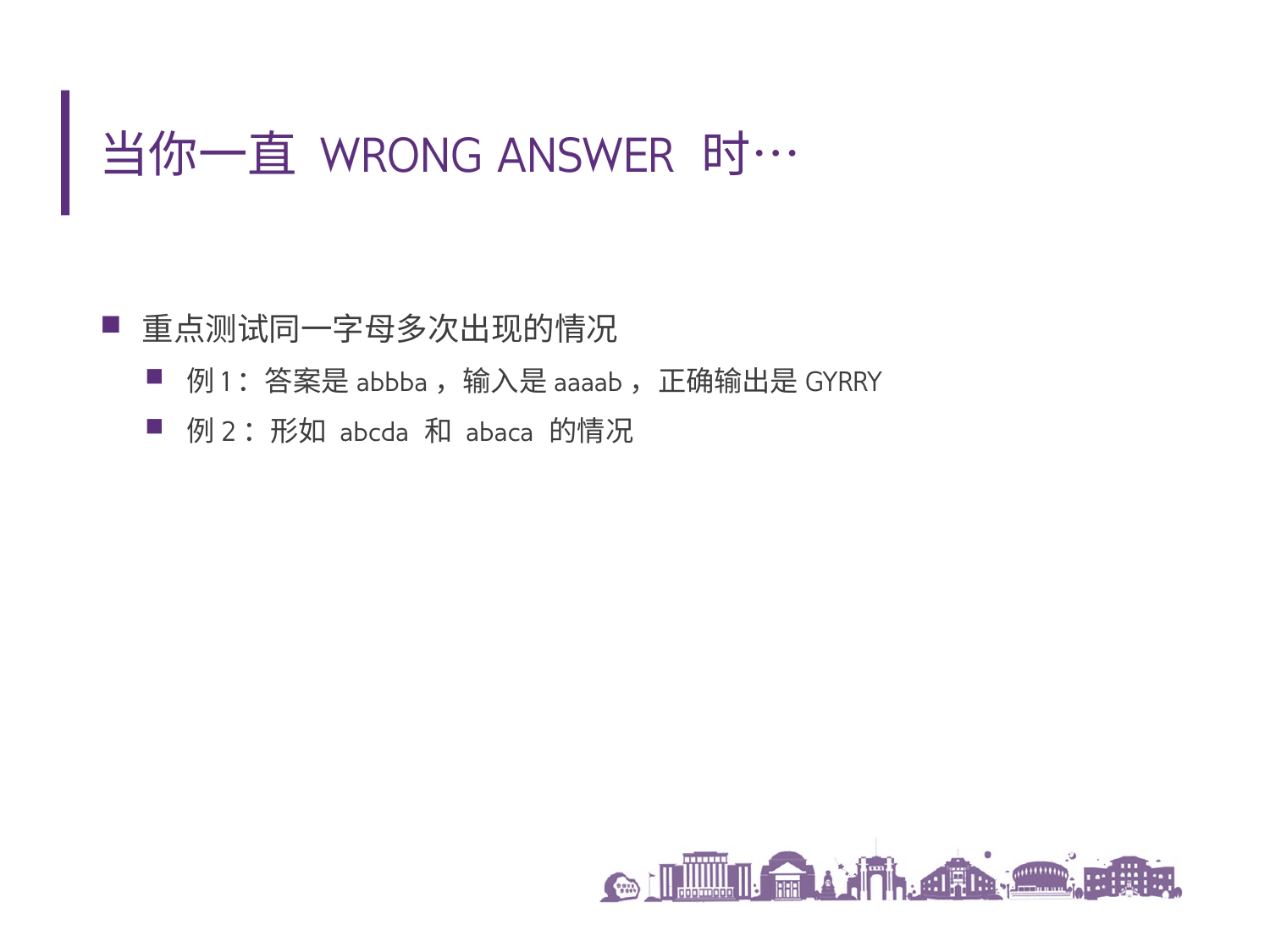

# 当你一直 wrong ANSwer 时…
重点测试同一字母多次出现的情况
例1：答案是abbba，输入是aaaab，正确输出是GYRRY
例2：形如 abcda 和 abaca 的情况